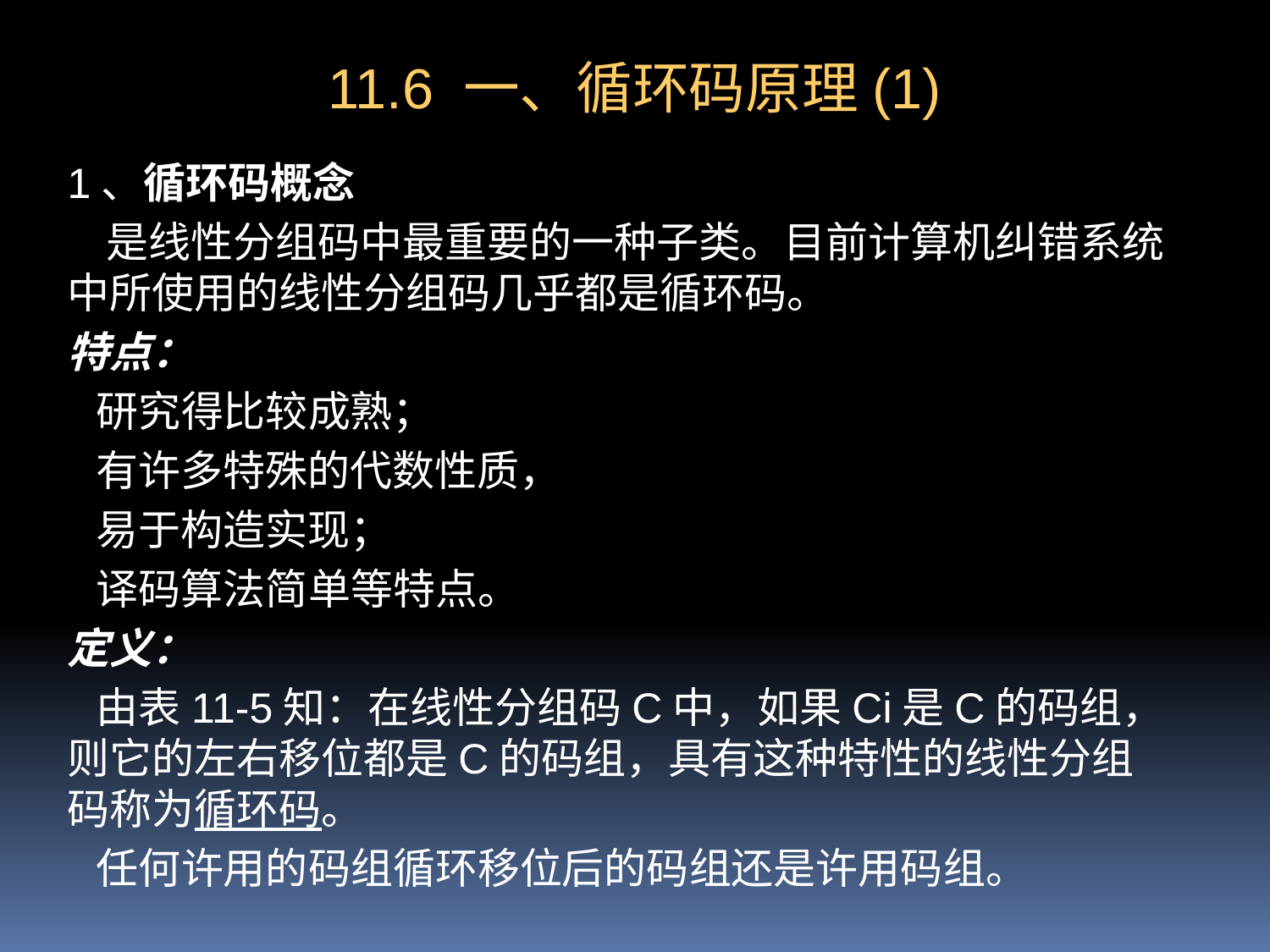

# 11.6 一、循环码原理(1)
1、循环码概念
   是线性分组码中最重要的一种子类。目前计算机纠错系统中所使用的线性分组码几乎都是循环码。
特点：
  研究得比较成熟；
  有许多特殊的代数性质，
  易于构造实现；
  译码算法简单等特点。
定义：
  由表11-5知：在线性分组码C中，如果Ci是C的码组，则它的左右移位都是C的码组，具有这种特性的线性分组码称为循环码。
  任何许用的码组循环移位后的码组还是许用码组。